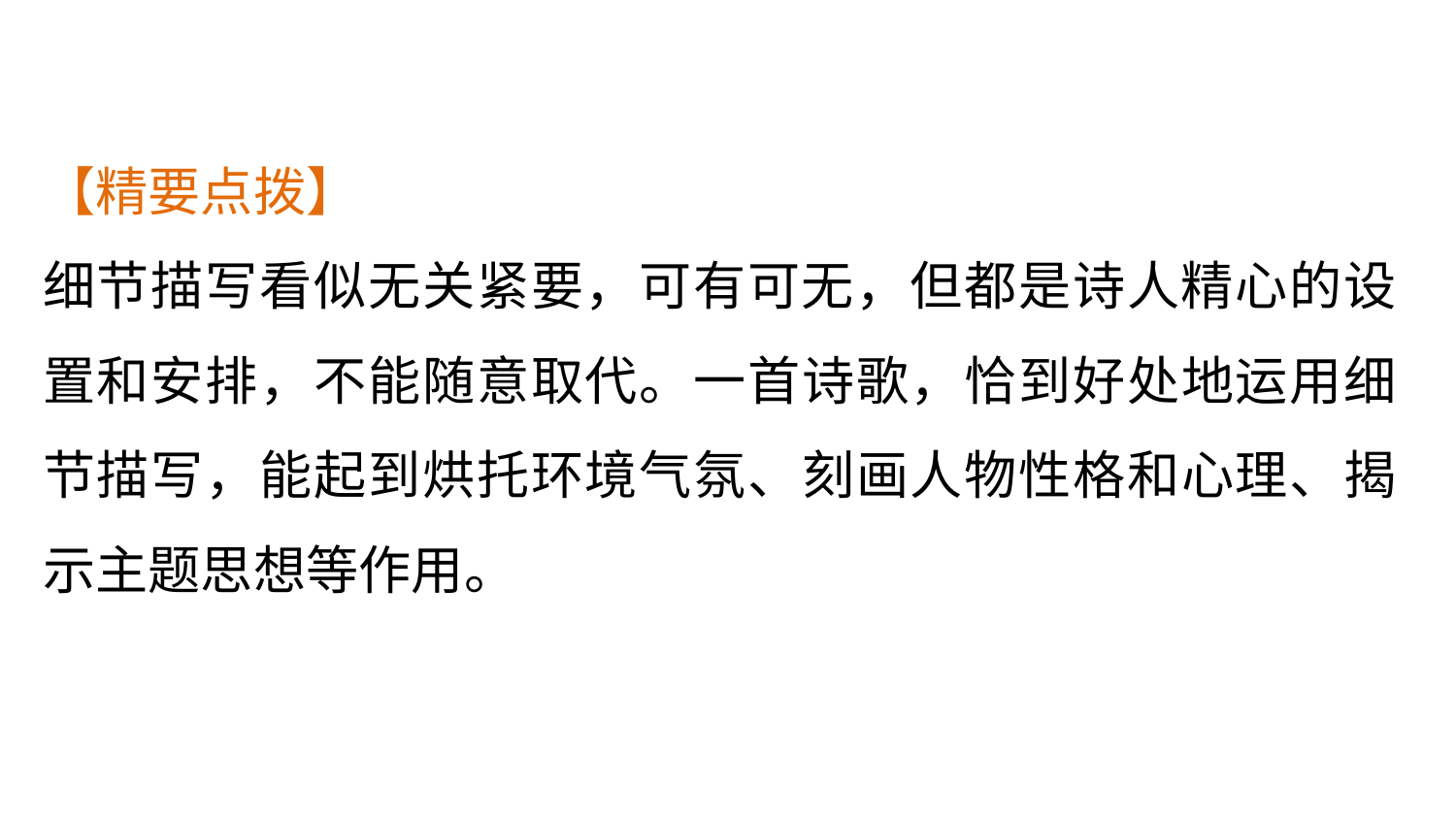

【精要点拨】
细节描写看似无关紧要，可有可无，但都是诗人精心的设置和安排，不能随意取代。一首诗歌，恰到好处地运用细节描写，能起到烘托环境气氛、刻画人物性格和心理、揭示主题思想等作用。